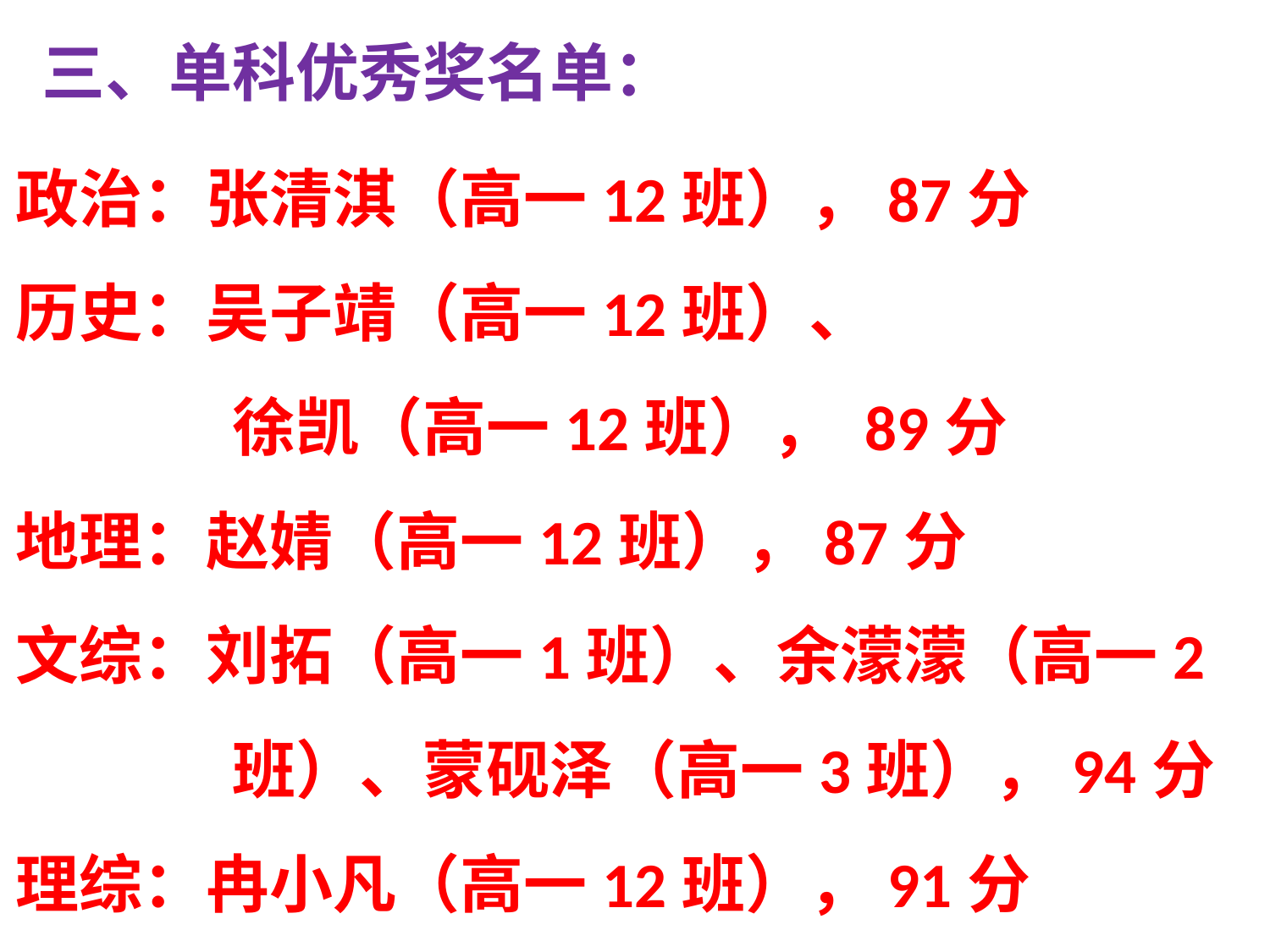

三、单科优秀奖名单：
政治：张清淇（高一12班），87分
历史：吴子靖（高一12班）、
              徐凯（高一12班）， 89分
地理：赵婧（高一12班），87分
文综：刘拓（高一1班）、余濛濛（高一2
              班）、蒙砚泽（高一3班），94分
理综：冉小凡（高一12班），91分